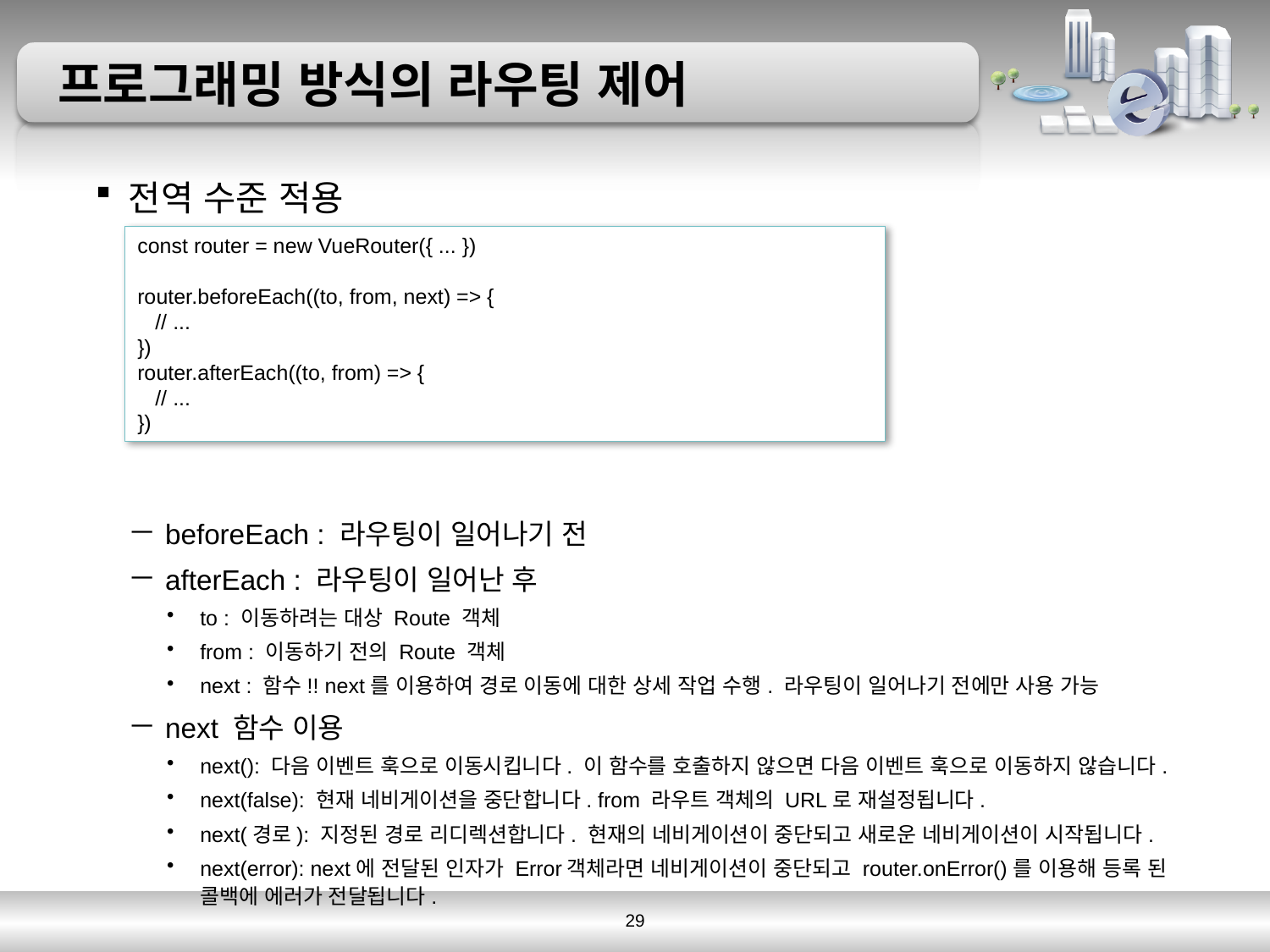

# 프로그래밍 방식의 라우팅 제어
전역 수준 적용

beforeEach : 라우팅이 일어나기 전
afterEach : 라우팅이 일어난 후
to : 이동하려는 대상 Route 객체
from : 이동하기 전의 Route 객체
next : 함수!! next를 이용하여 경로 이동에 대한 상세 작업 수행. 라우팅이 일어나기 전에만 사용 가능
next 함수 이용
next(): 다음 이벤트 훅으로 이동시킵니다. 이 함수를 호출하지 않으면 다음 이벤트 훅으로 이동하지 않습니다.
next(false): 현재 네비게이션을 중단합니다. from 라우트 객체의 URL로 재설정됩니다.
next(경로): 지정된 경로 리디렉션합니다. 현재의 네비게이션이 중단되고 새로운 네비게이션이 시작됩니다.
next(error): next에 전달된 인자가 Error객체라면 네비게이션이 중단되고 router.onError()를 이용해 등록 된 콜백에 에러가 전달됩니다.

const router = new VueRouter({ ... })

router.beforeEach((to, from, next) => {
   // ...
})
router.afterEach((to, from) => {
   // ...
})